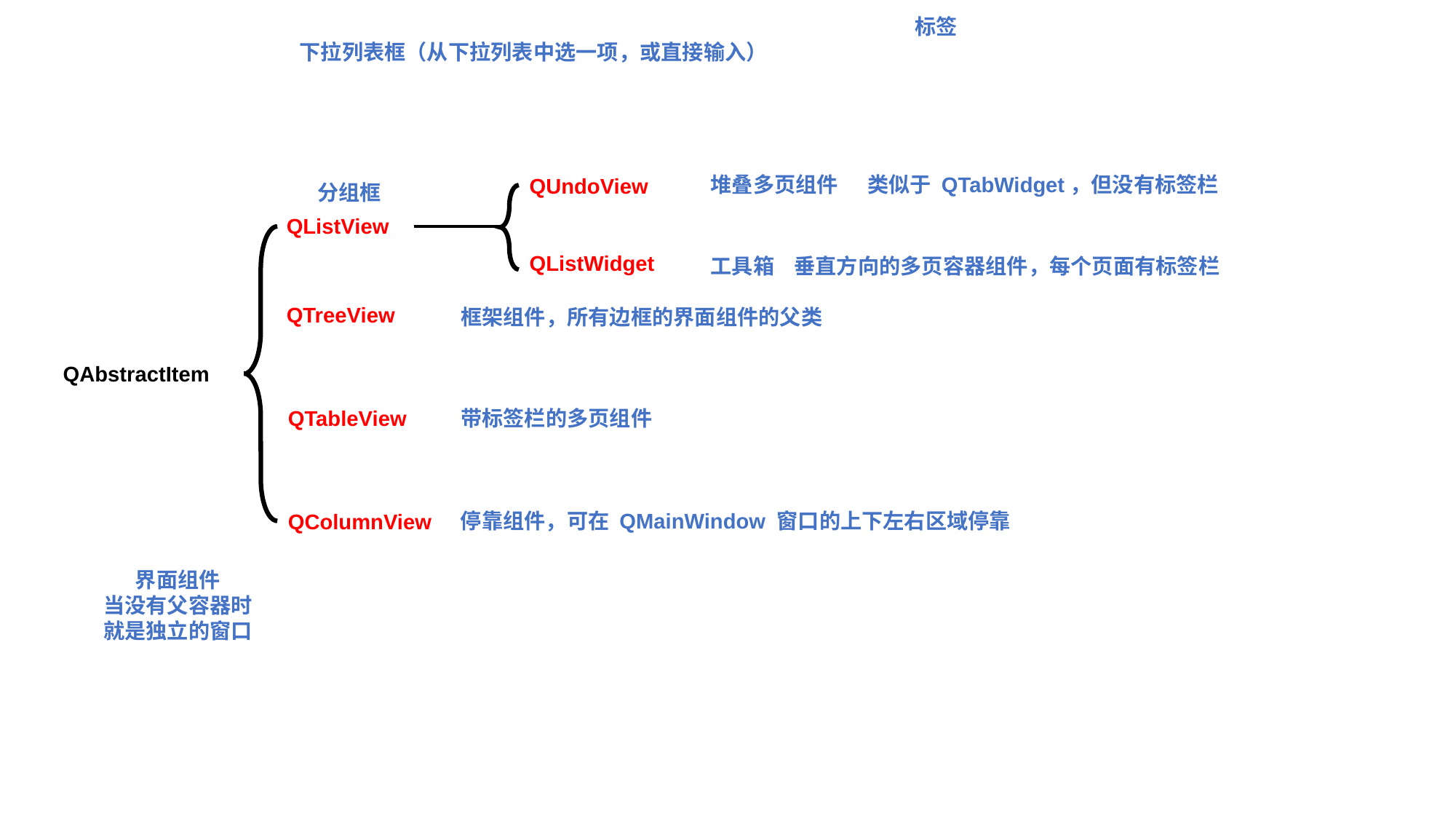

标签
下拉列表框（从下拉列表中选一项，或直接输入）
堆叠多页组件      类似于 QTabWidget，但没有标签栏
QUndoView
分组框

QListView

QListWidget
工具箱    垂直方向的多页容器组件，每个页面有标签栏
QTreeView
框架组件，所有边框的界面组件的父类
QAbstractItem
QTableView
带标签栏的多页组件
停靠组件，可在 QMainWindow 窗口的上下左右区域停靠
QColumnView
界面组件
当没有父容器时
就是独立的窗口
选择开发套件